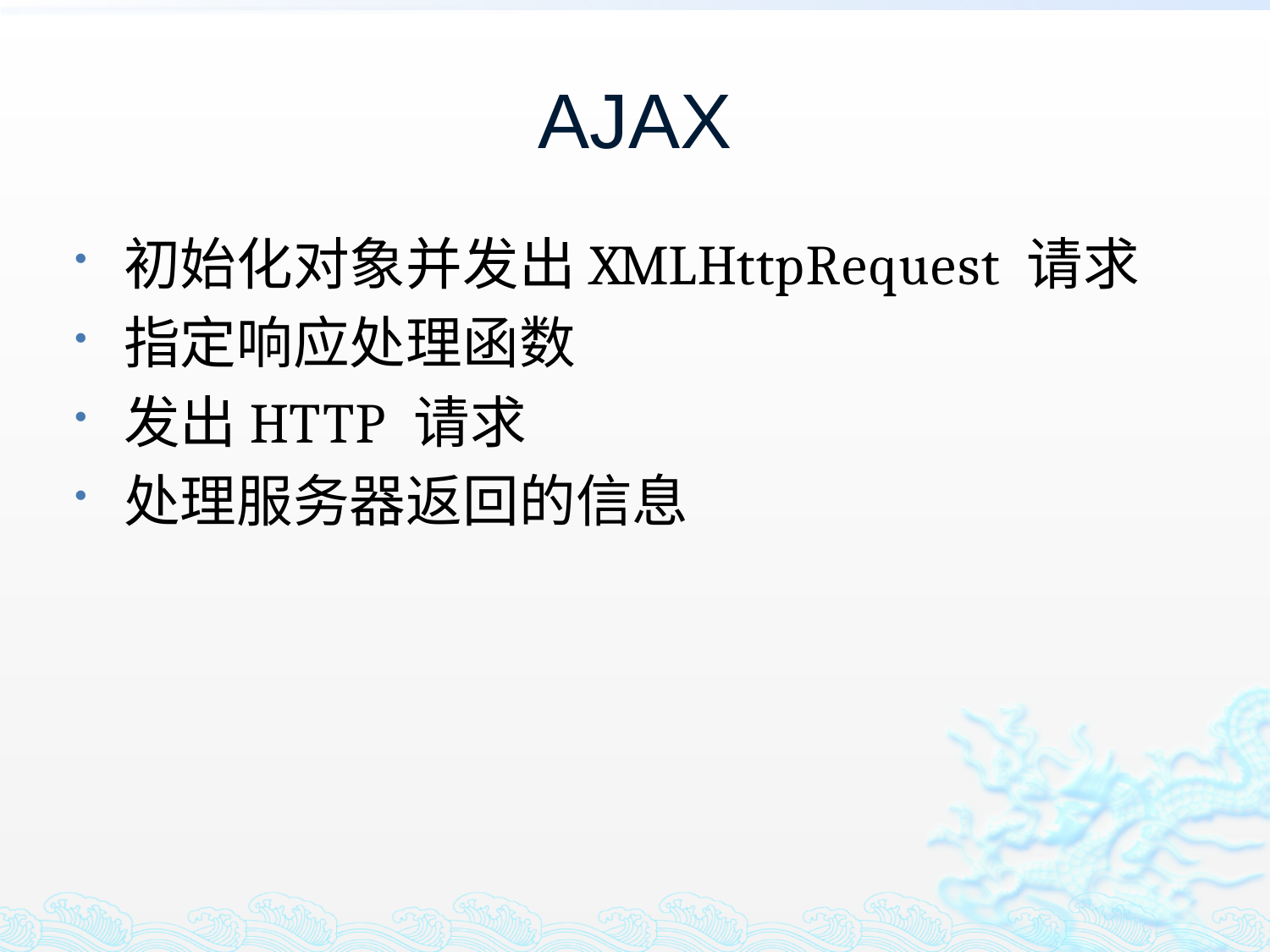

# AJAX
初始化对象并发出XMLHttpRequest 请求
指定响应处理函数
发出HTTP 请求
处理服务器返回的信息